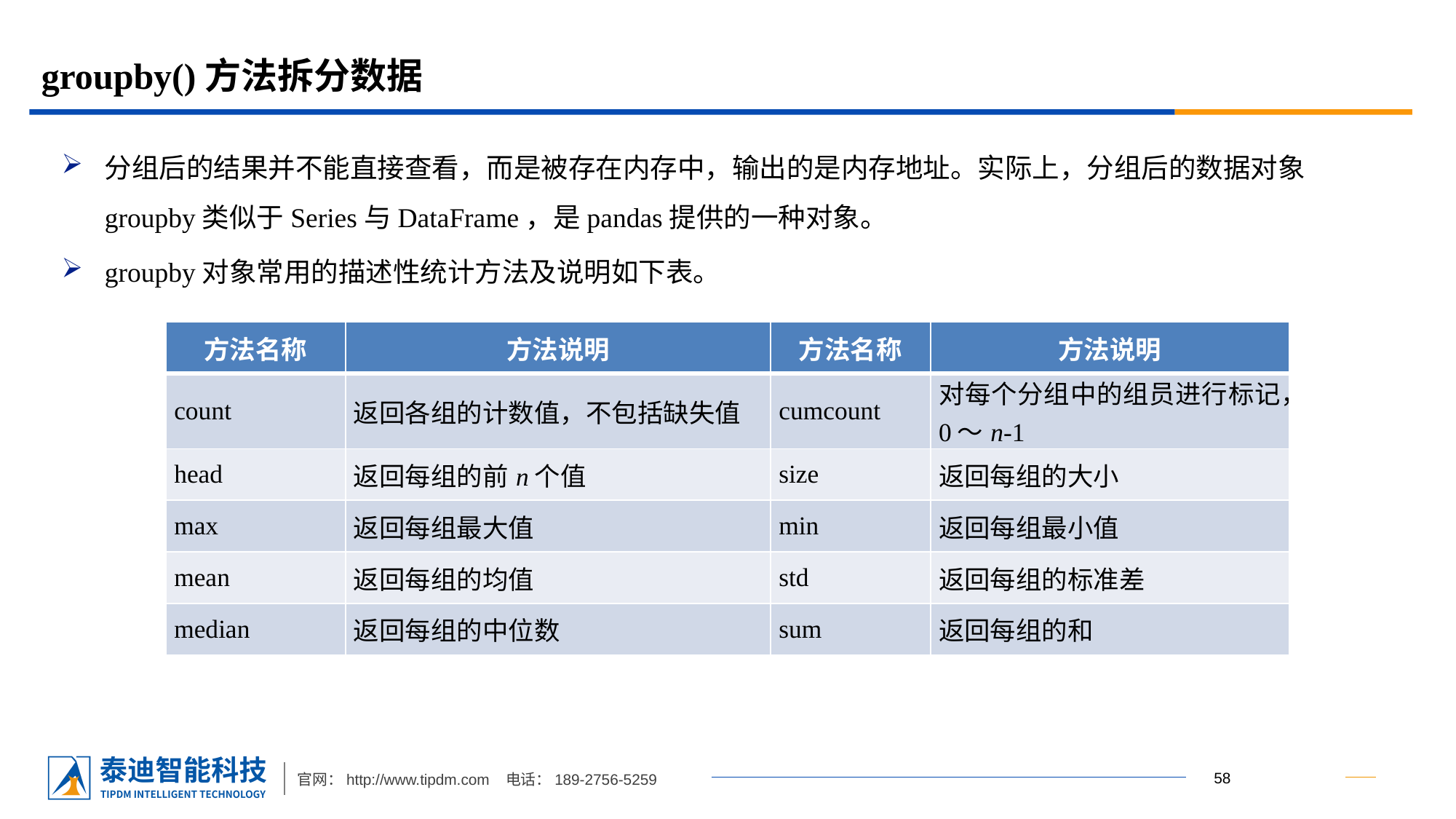

# groupby()方法拆分数据
分组后的结果并不能直接查看，而是被存在内存中，输出的是内存地址。实际上，分组后的数据对象groupby类似于Series与DataFrame，是pandas提供的一种对象。
groupby对象常用的描述性统计方法及说明如下表。
| 方法名称 | 方法说明 | 方法名称 | 方法说明 |
| --- | --- | --- | --- |
| count | 返回各组的计数值，不包括缺失值 | cumcount | 对每个分组中的组员进行标记，0～n-1 |
| head | 返回每组的前n个值 | size | 返回每组的大小 |
| max | 返回每组最大值 | min | 返回每组最小值 |
| mean | 返回每组的均值 | std | 返回每组的标准差 |
| median | 返回每组的中位数 | sum | 返回每组的和 |